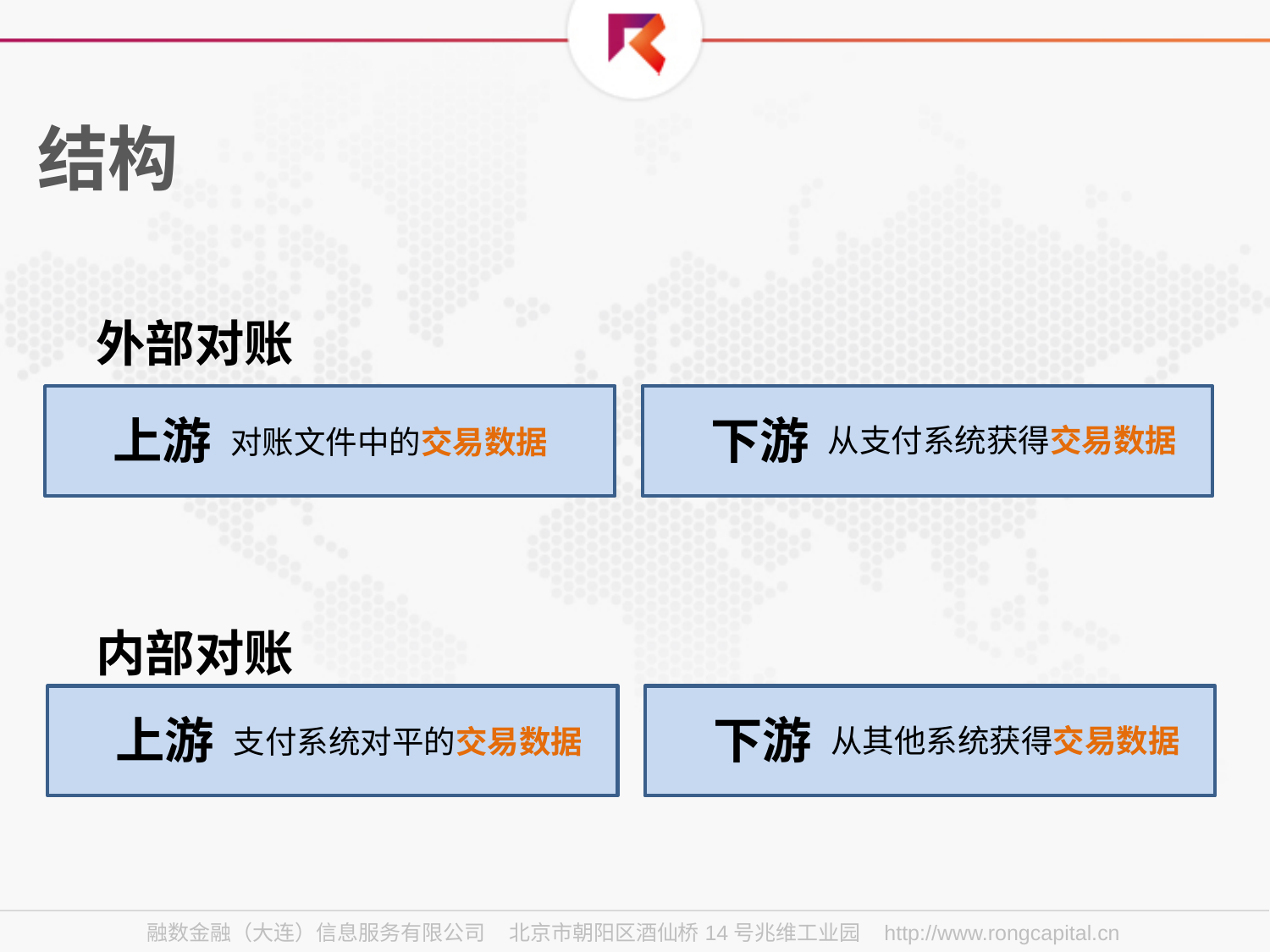

# 结构
外部对账

上游
下游
从支付系统获得交易数据
对账文件中的交易数据
内部对账

上游
下游
从其他系统获得交易数据
支付系统对平的交易数据